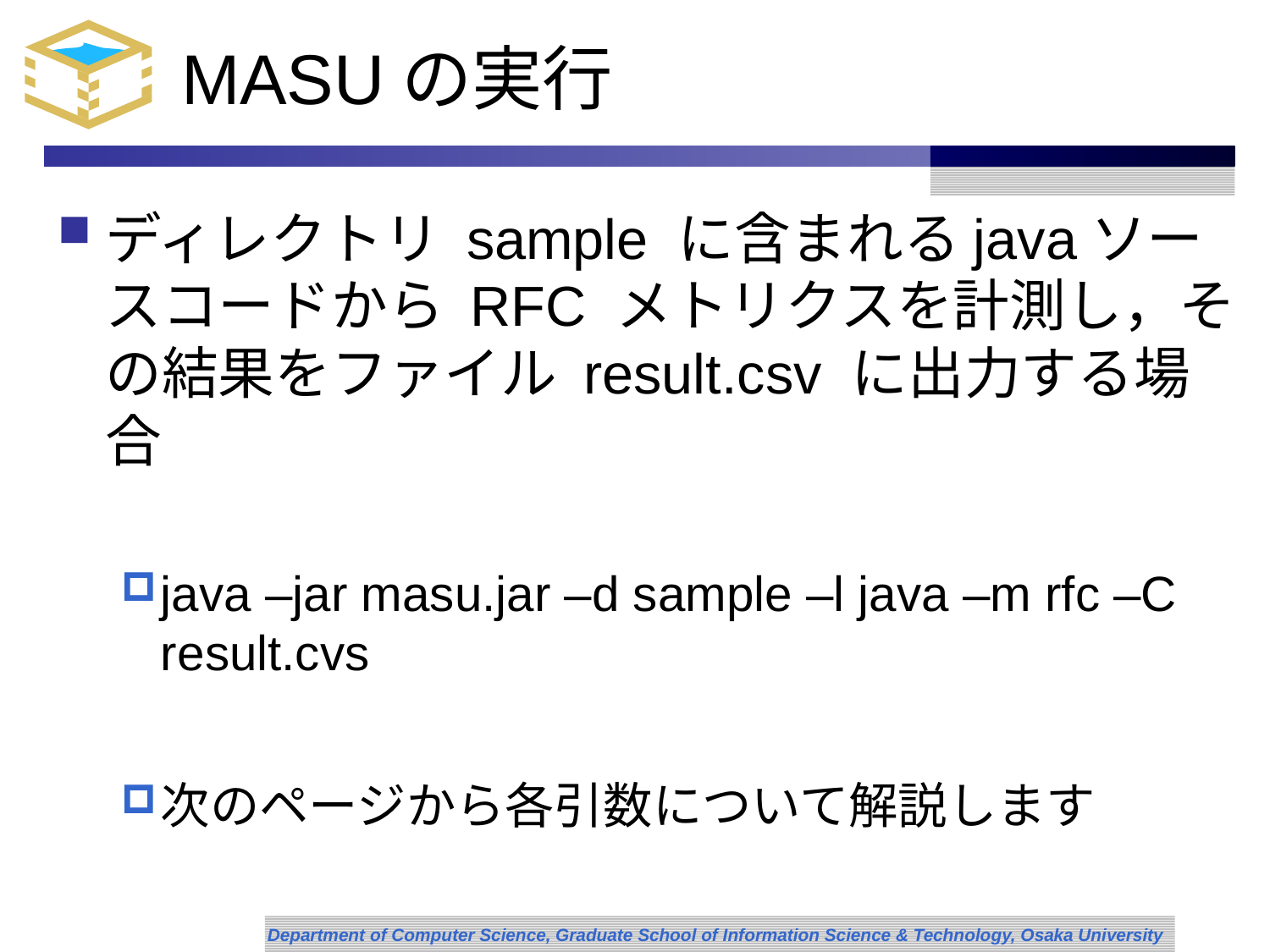

# MASUの実行
ディレクトリ sample に含まれるjavaソースコードから RFC メトリクスを計測し，その結果をファイル result.csv に出力する場合

java –jar masu.jar –d sample –l java –m rfc –C result.cvs

次のページから各引数について解説します